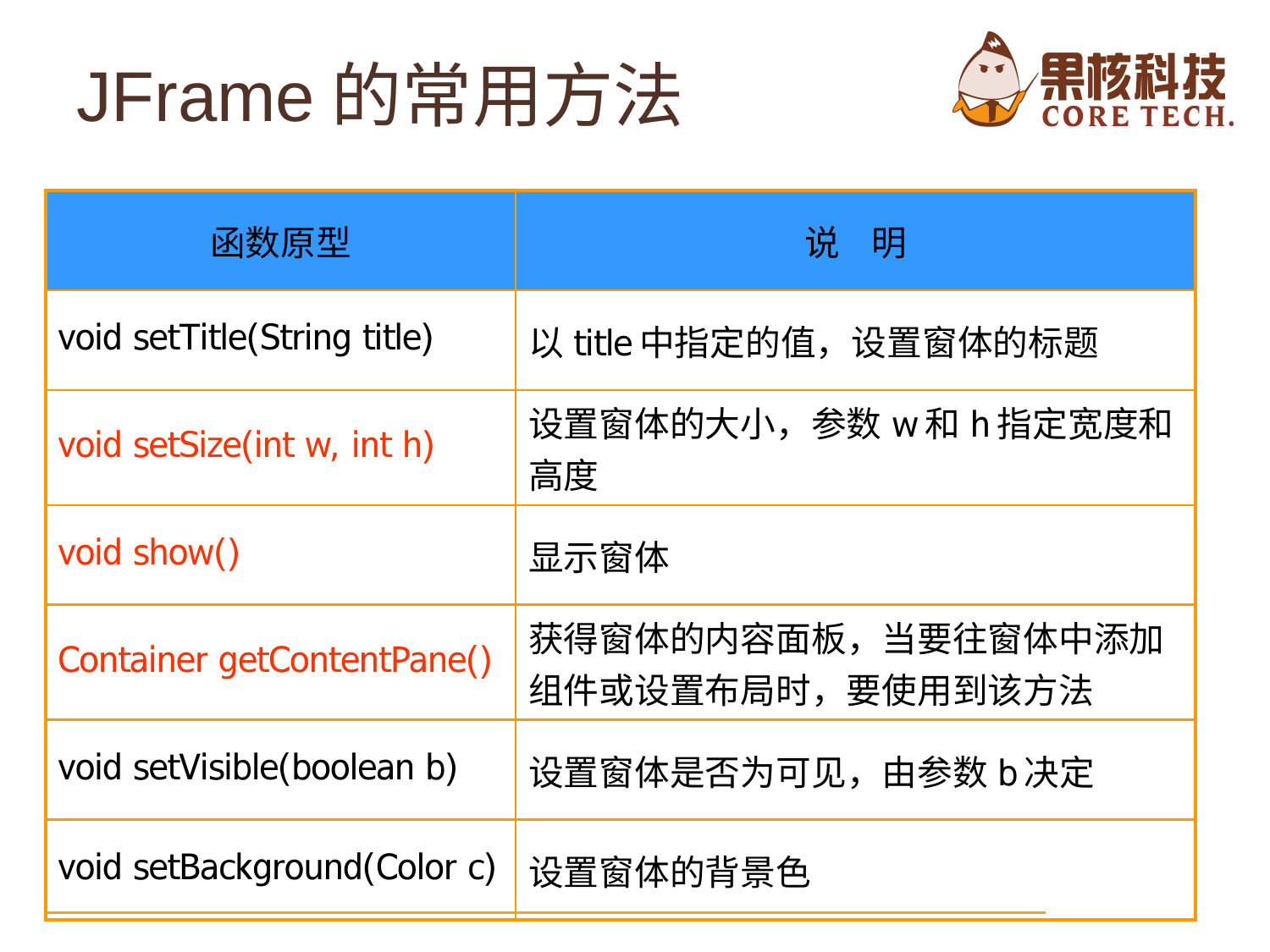

# JFrame的常用方法
| 函数原型 | 说 明 |
| --- | --- |
| void setTitle(String title) | 以title中指定的值，设置窗体的标题 |
| void setSize(int w, int h) | 设置窗体的大小，参数w和h指定宽度和高度 |
| void show() | 显示窗体 |
| Container getContentPane() | 获得窗体的内容面板，当要往窗体中添加组件或设置布局时，要使用到该方法 |
| void setVisible(boolean b) | 设置窗体是否为可见，由参数b决定 |
| void setBackground(Color c) | 设置窗体的背景色 |